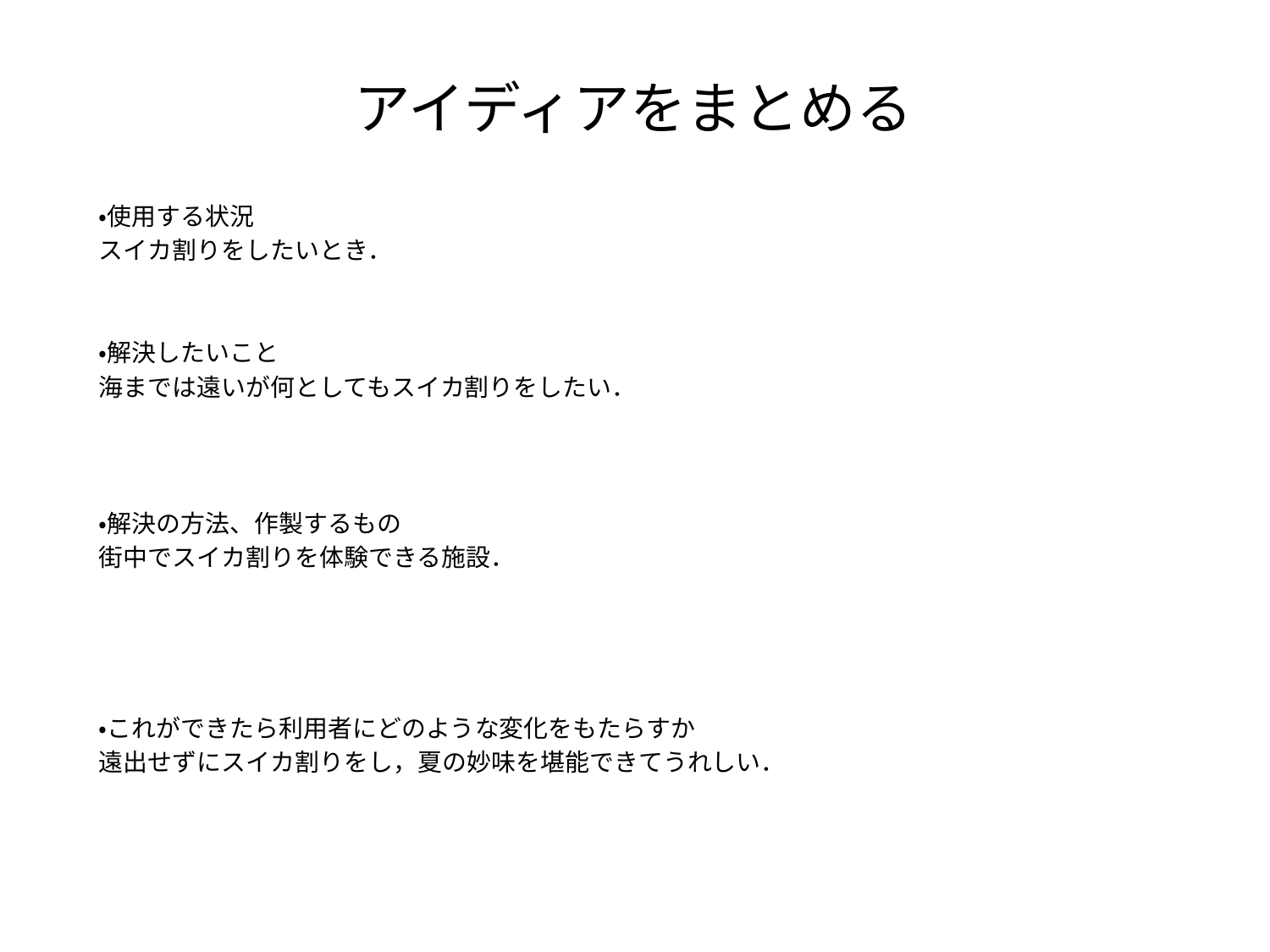

# アイディアをまとめる
・使用する状況
スイカ割りをしたいとき．

・解決したいこと
海までは遠いが何としてもスイカ割りをしたい．

・解決の方法、作製するもの
街中でスイカ割りを体験できる施設．

・これができたら利用者にどのような変化をもたらすか
遠出せずにスイカ割りをし，夏の妙味を堪能できてうれしい．